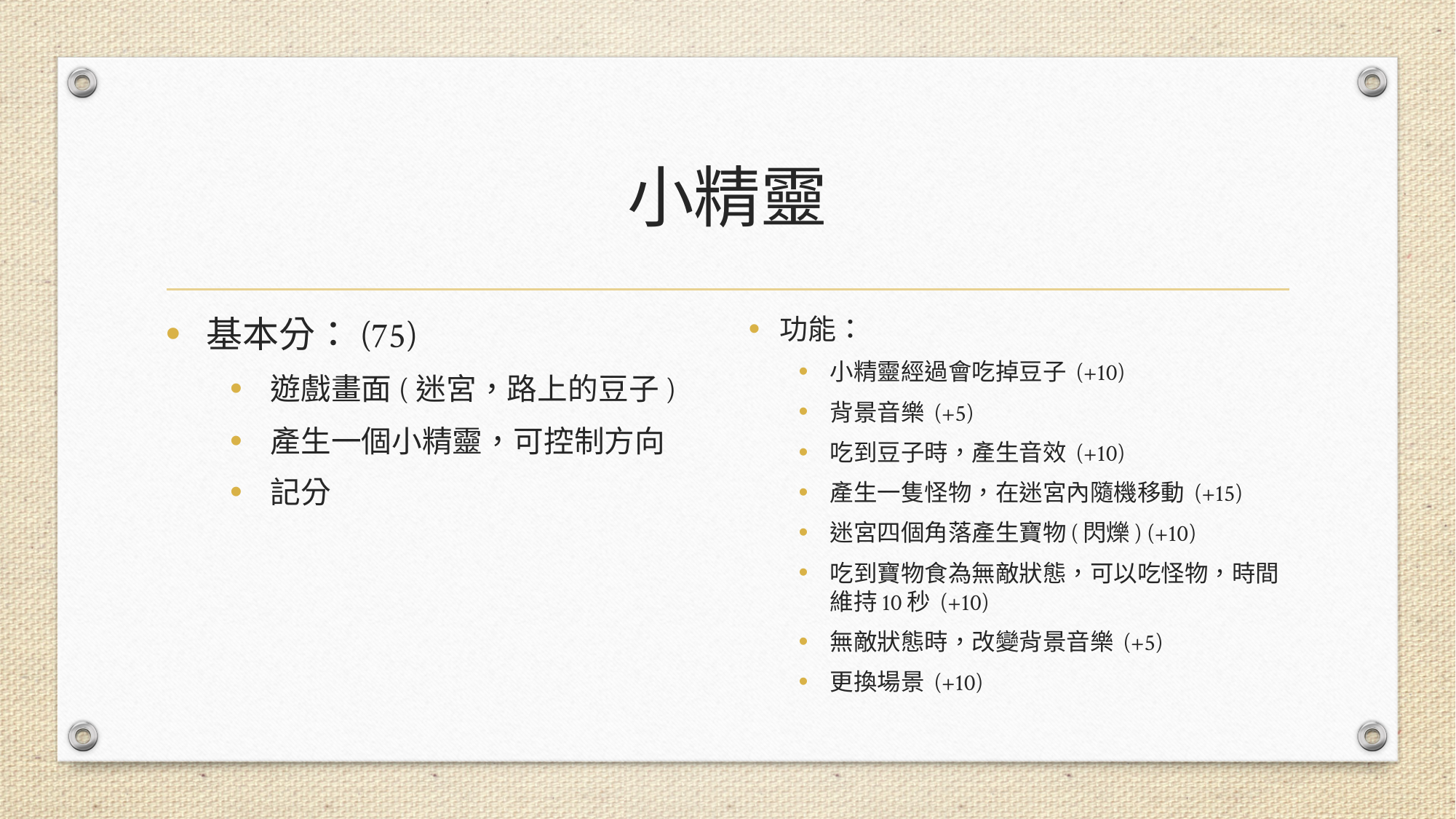

# 小精靈
基本分：(75)
遊戲畫面(迷宮，路上的豆子)
產生一個小精靈，可控制方向
記分

功能：
小精靈經過會吃掉豆子 (+10)
背景音樂 (+5)
吃到豆子時，產生音效 (+10)
產生一隻怪物，在迷宮內隨機移動 (+15)
迷宮四個角落產生寶物(閃爍) (+10)
吃到寶物食為無敵狀態，可以吃怪物，時間維持10秒 (+10)
無敵狀態時，改變背景音樂 (+5)
更換場景 (+10)